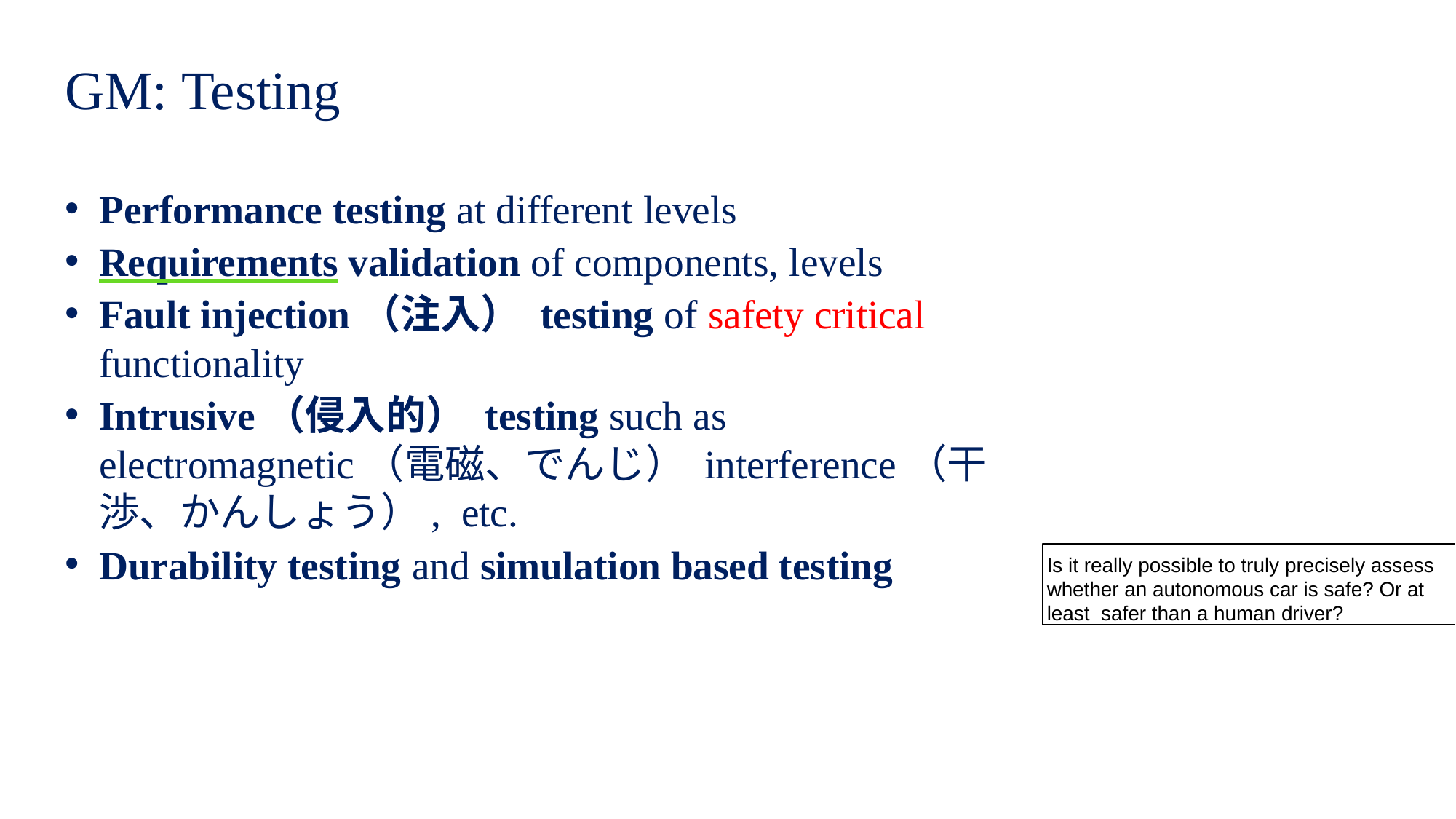

# GM: Testing
Performance testing at different levels
Requirements validation of components, levels
Fault injection（注入） testing of safety critical functionality
Intrusive（侵入的） testing such as electromagnetic（電磁、でんじ） interference（干渉、かんしょう）,  etc.
Durability testing and simulation based testing
Is it really possible to truly precisely assess whether an autonomous car is safe? Or at least  safer than a human driver?